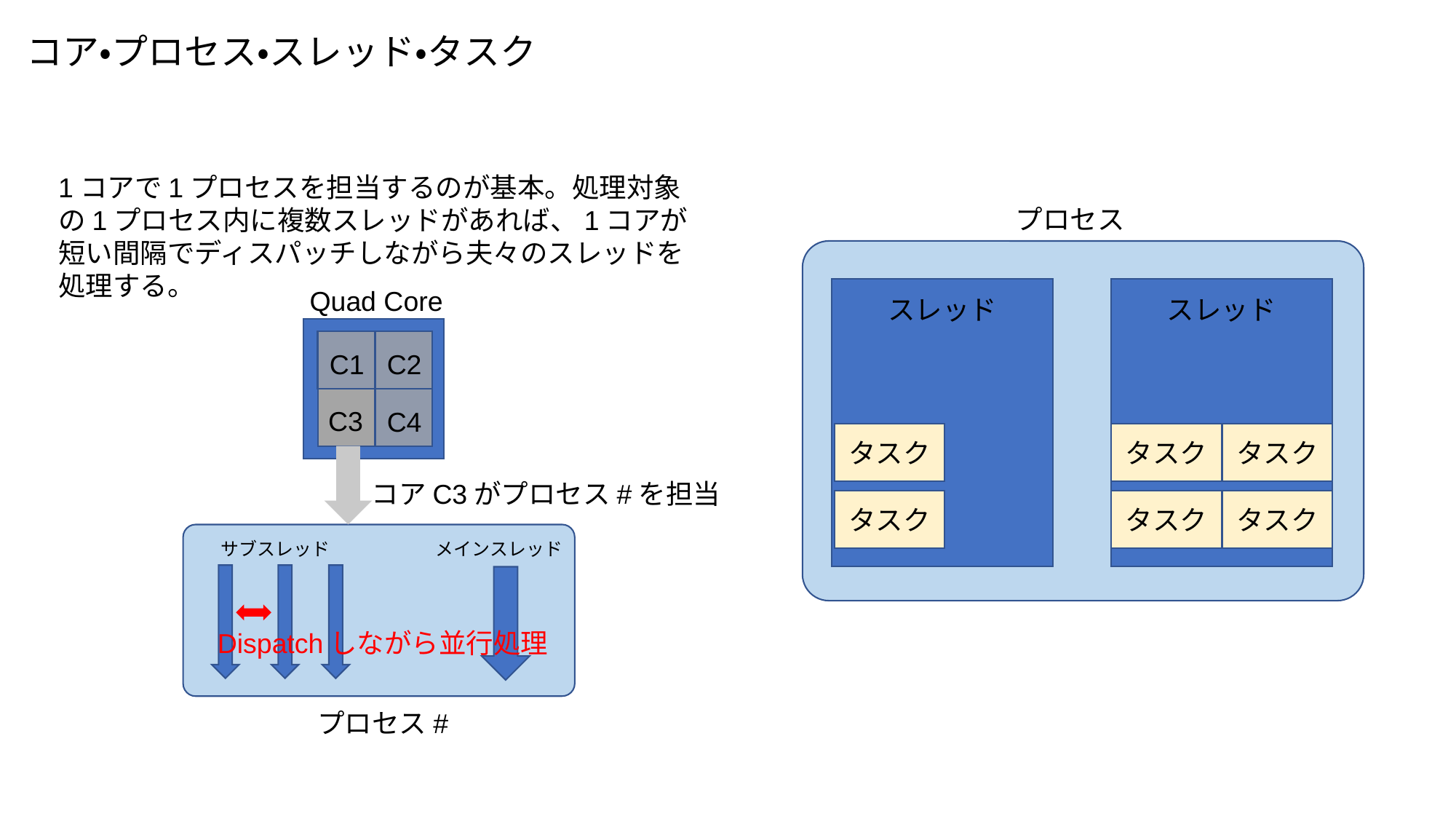

コア・プロセス・スレッド・タスク
1コアで1プロセスを担当するのが基本。処理対象の1プロセス内に複数スレッドがあれば、1コアが短い間隔でディスパッチしながら夫々のスレッドを処理する。
プロセス

Quad Core

スレッド
スレッド

C1
C2

C3
C4
タスク
タスク
タスク

コアC3がプロセス#を担当
タスク
タスク
タスク

サブスレッド
メインスレッド

Dispatchしながら並行処理
プロセス#